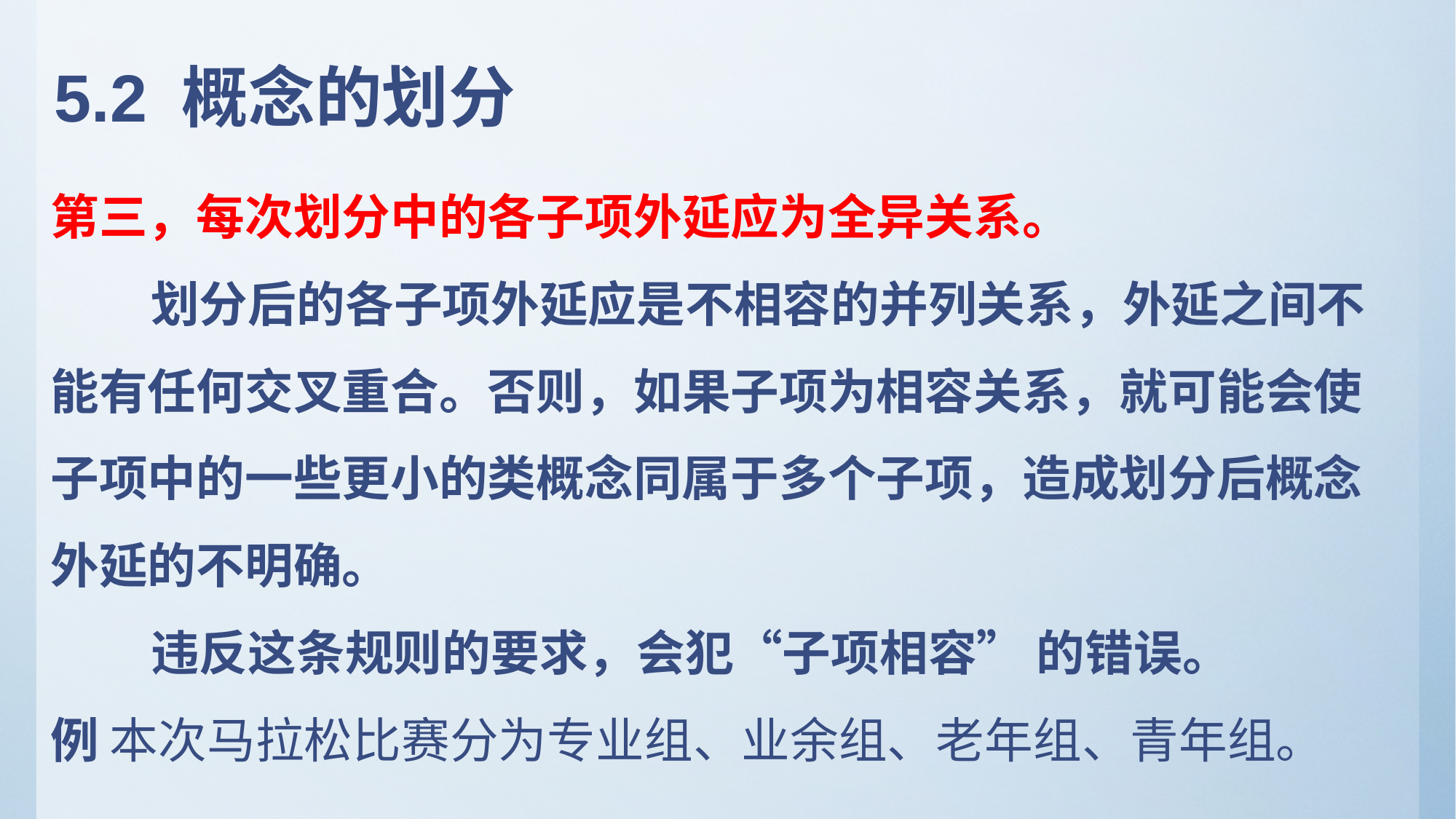

# 5.2 概念的划分
第三，每次划分中的各子项外延应为全异关系。
        划分后的各子项外延应是不相容的并列关系，外延之间不能有任何交叉重合。否则，如果子项为相容关系，就可能会使子项中的一些更小的类概念同属于多个子项，造成划分后概念外延的不明确。
        违反这条规则的要求，会犯“子项相容” 的错误。
例 本次马拉松比赛分为专业组、业余组、老年组、青年组。